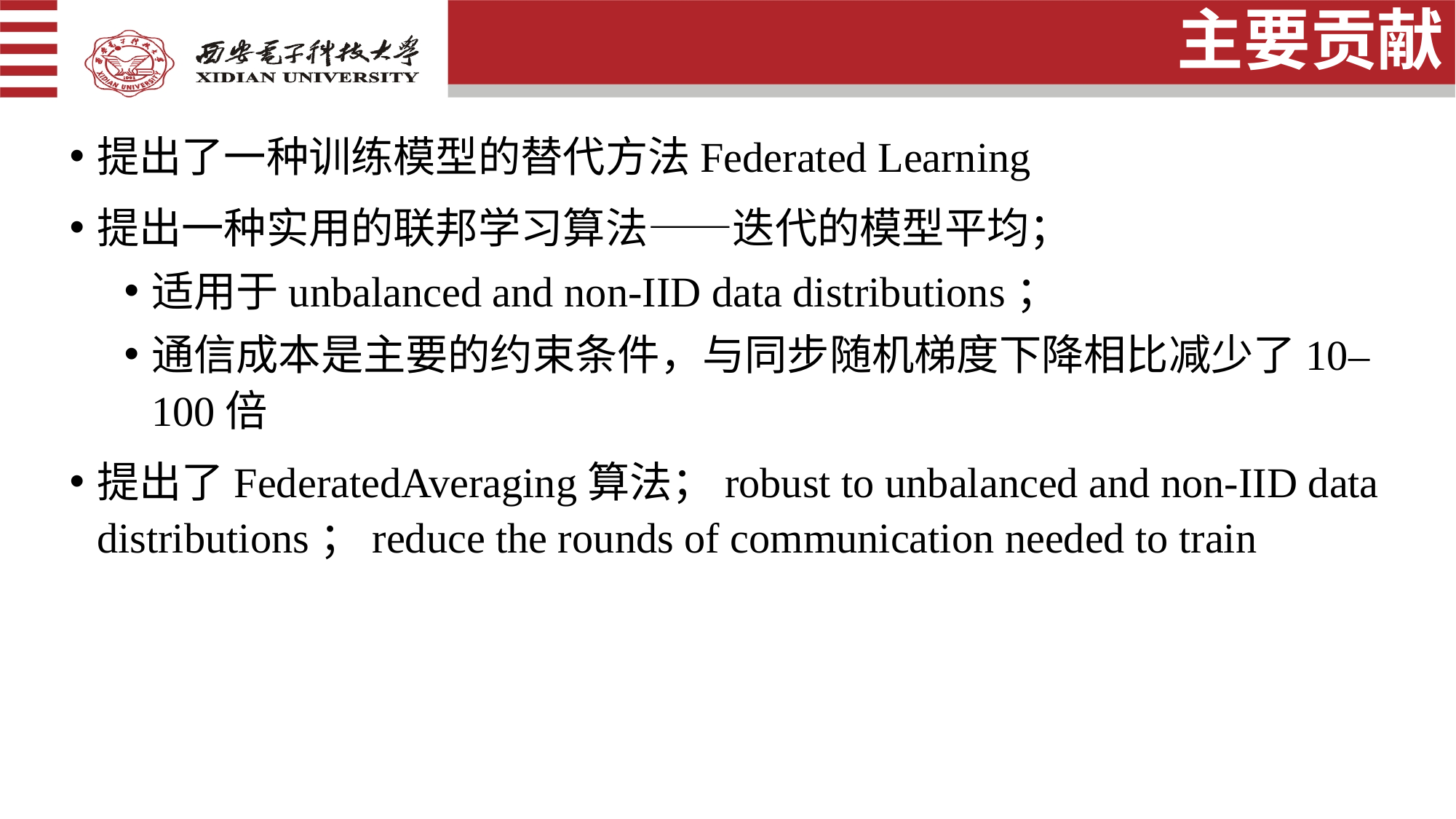

# 主要贡献
提出了一种训练模型的替代方法Federated Learning
提出一种实用的联邦学习算法——迭代的模型平均；
适用于unbalanced and non-IID data distributions；
通信成本是主要的约束条件，与同步随机梯度下降相比减少了10–100倍
提出了FederatedAveraging算法；robust to unbalanced and non-IID data distributions；reduce the rounds of communication needed to train